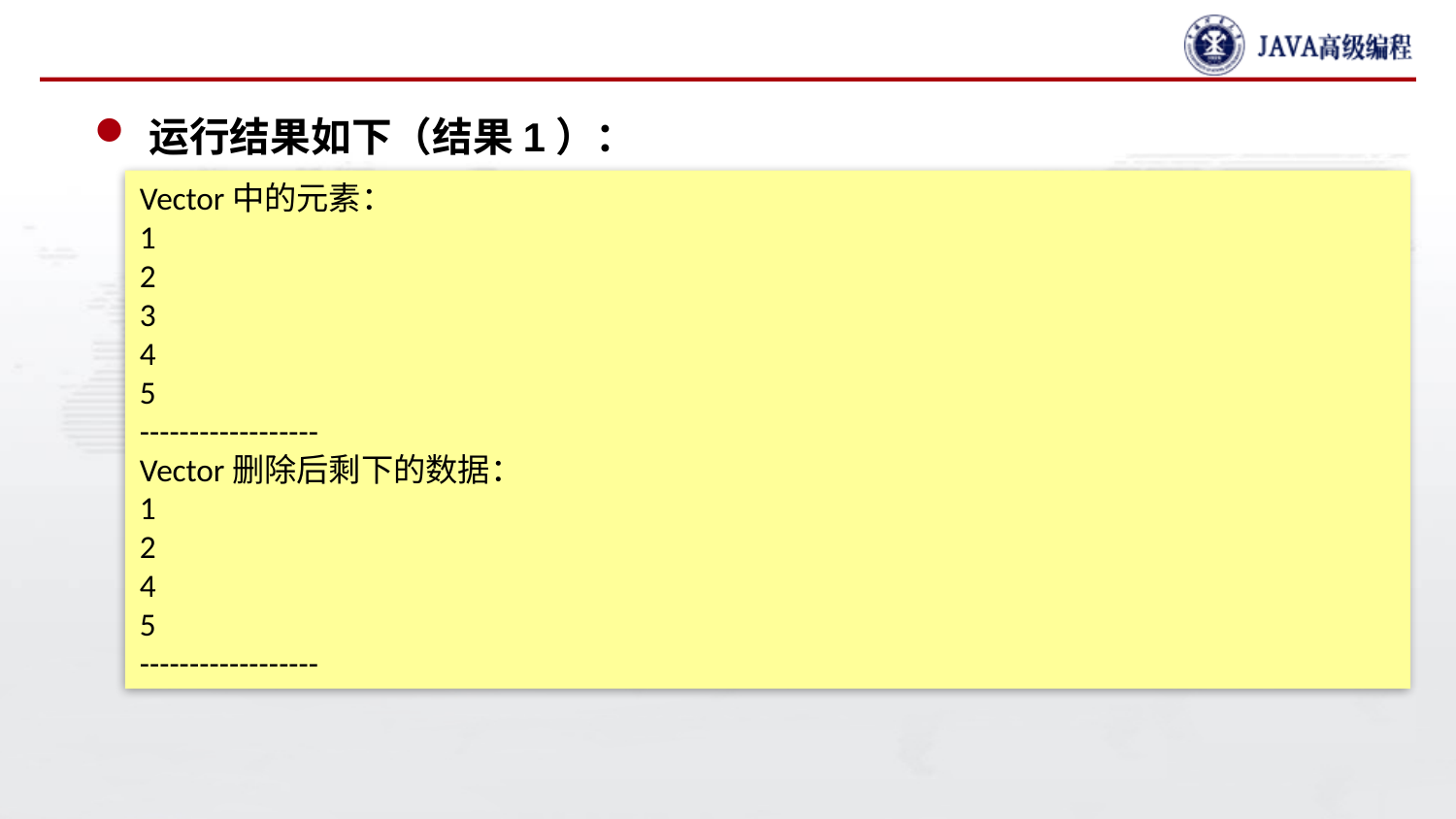

#
运行结果如下（结果1）：

Vector中的元素：
1
2
3
4
5
------------------
Vector删除后剩下的数据：
1
2
4
5
------------------